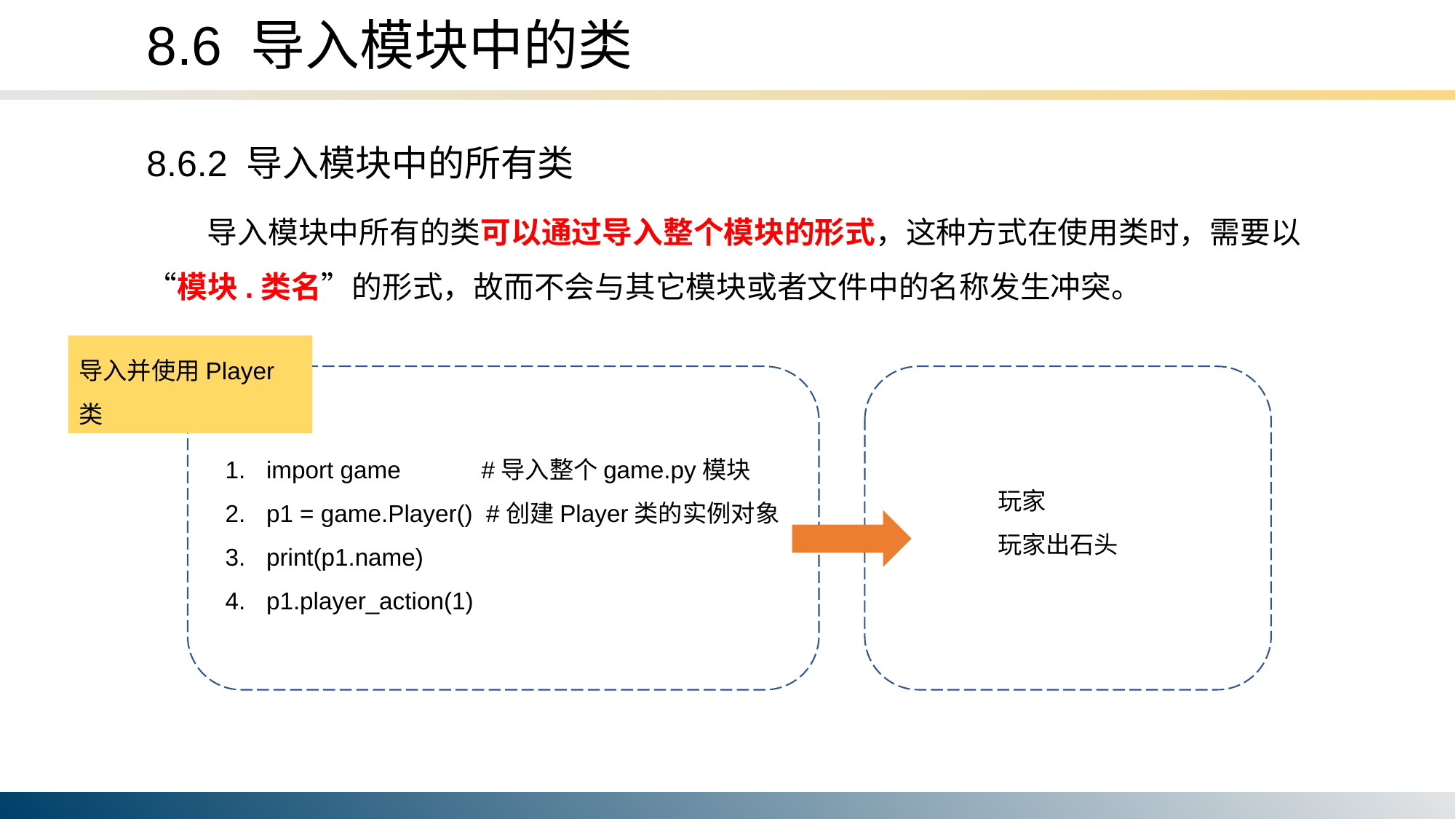

8.6 导入模块中的类
8.6.2 导入模块中的所有类
导入模块中所有的类可以通过导入整个模块的形式，这种方式在使用类时，需要以“模块.类名”的形式，故而不会与其它模块或者文件中的名称发生冲突。
导入并使用Player类

import game            #导入整个game.py模块
p1 = game.Player()  #创建Player类的实例对象
print(p1.name)
p1.player_action(1)
玩家
玩家出石头